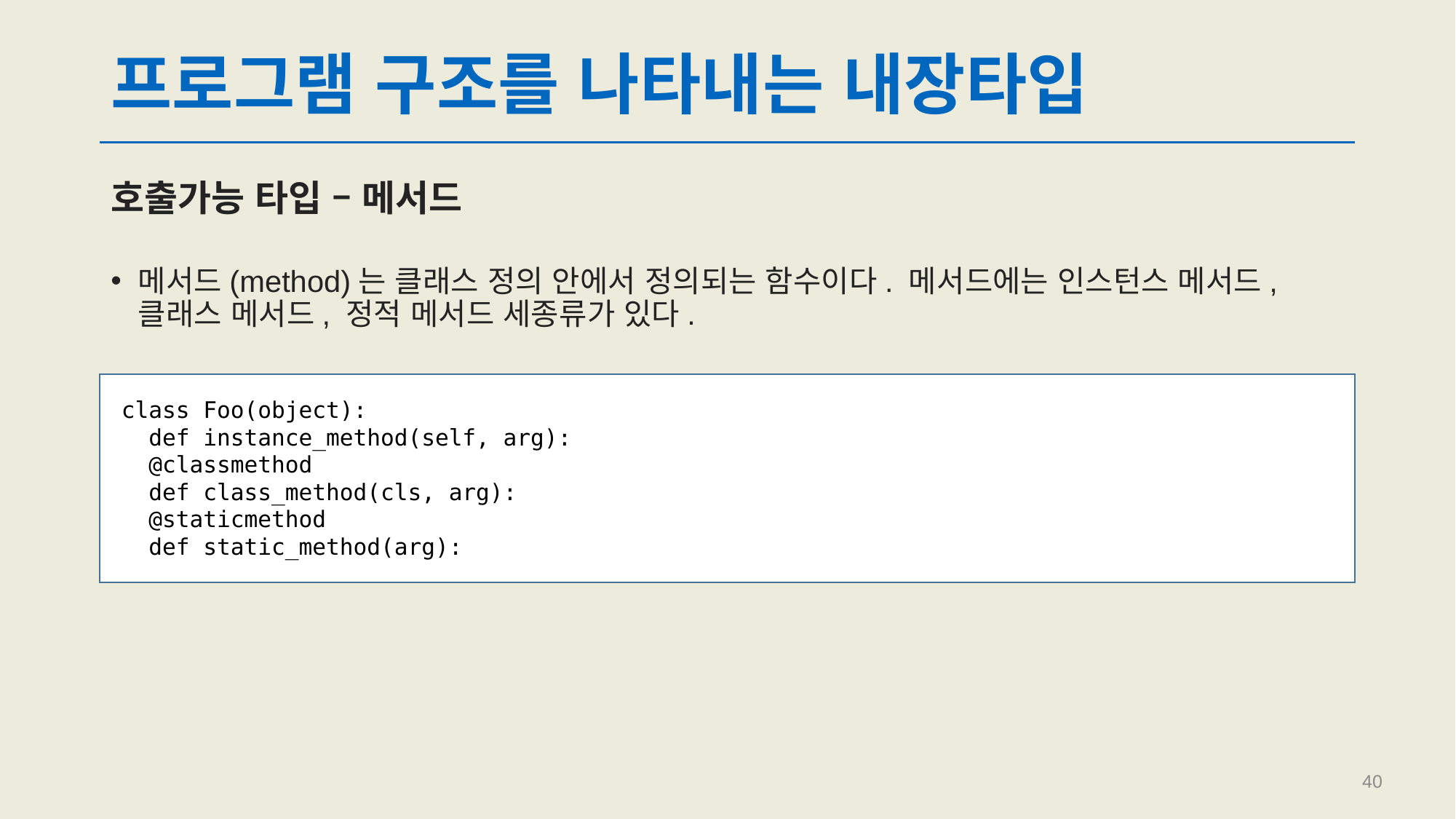

# 프로그램 구조를 나타내는 내장타입
호출가능 타입 – 메서드

메서드(method)는 클래스 정의 안에서 정의되는 함수이다. 메서드에는 인스턴스 메서드, 클래스 메서드, 정적 메서드 세종류가 있다.
class Foo(object):
  def instance_method(self, arg):
  @classmethod
  def class_method(cls, arg):
  @staticmethod
  def static_method(arg):
40